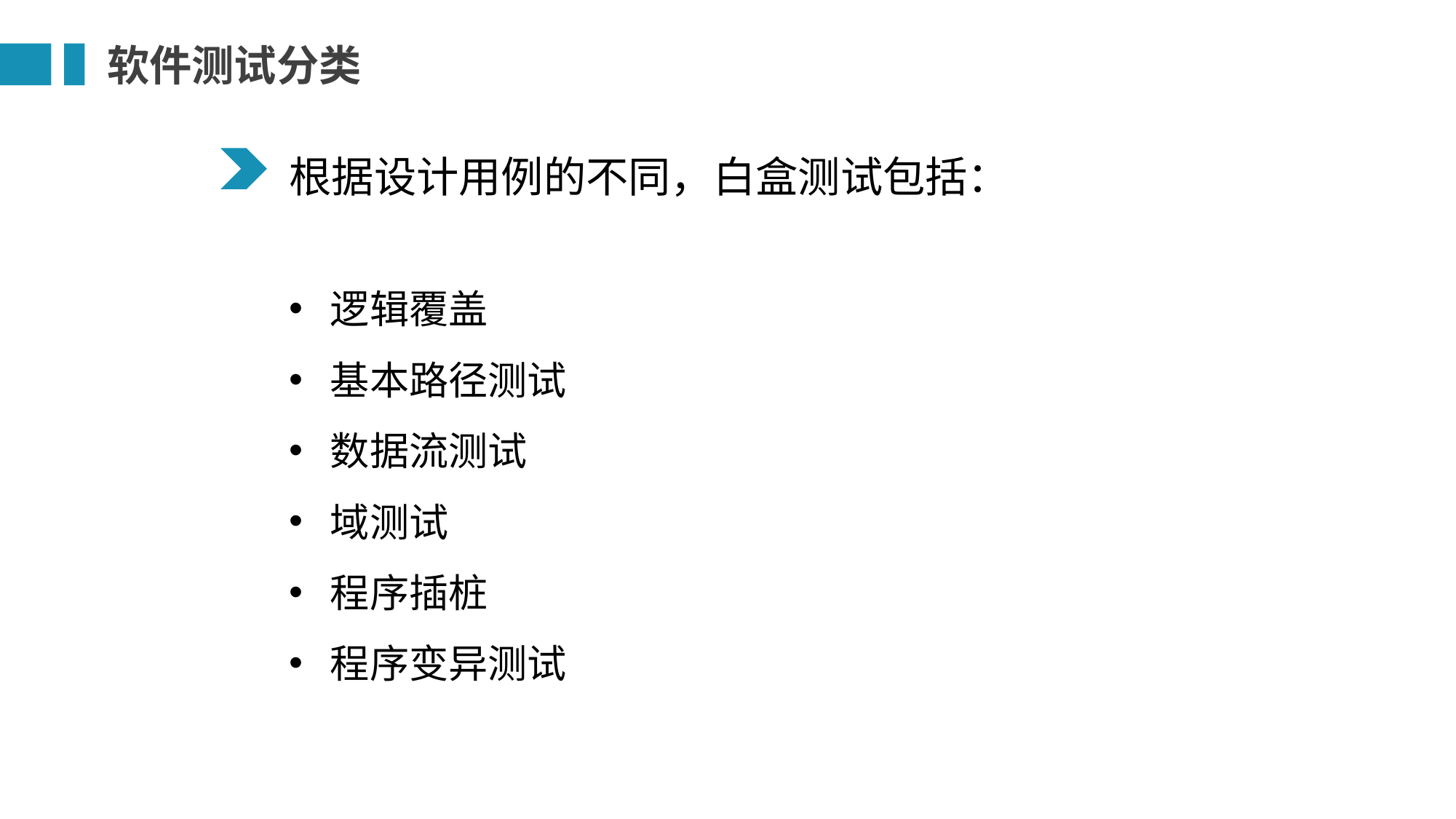

软件测试分类

根据设计用例的不同，白盒测试包括：

逻辑覆盖
基本路径测试
数据流测试
域测试
程序插桩
程序变异测试
11